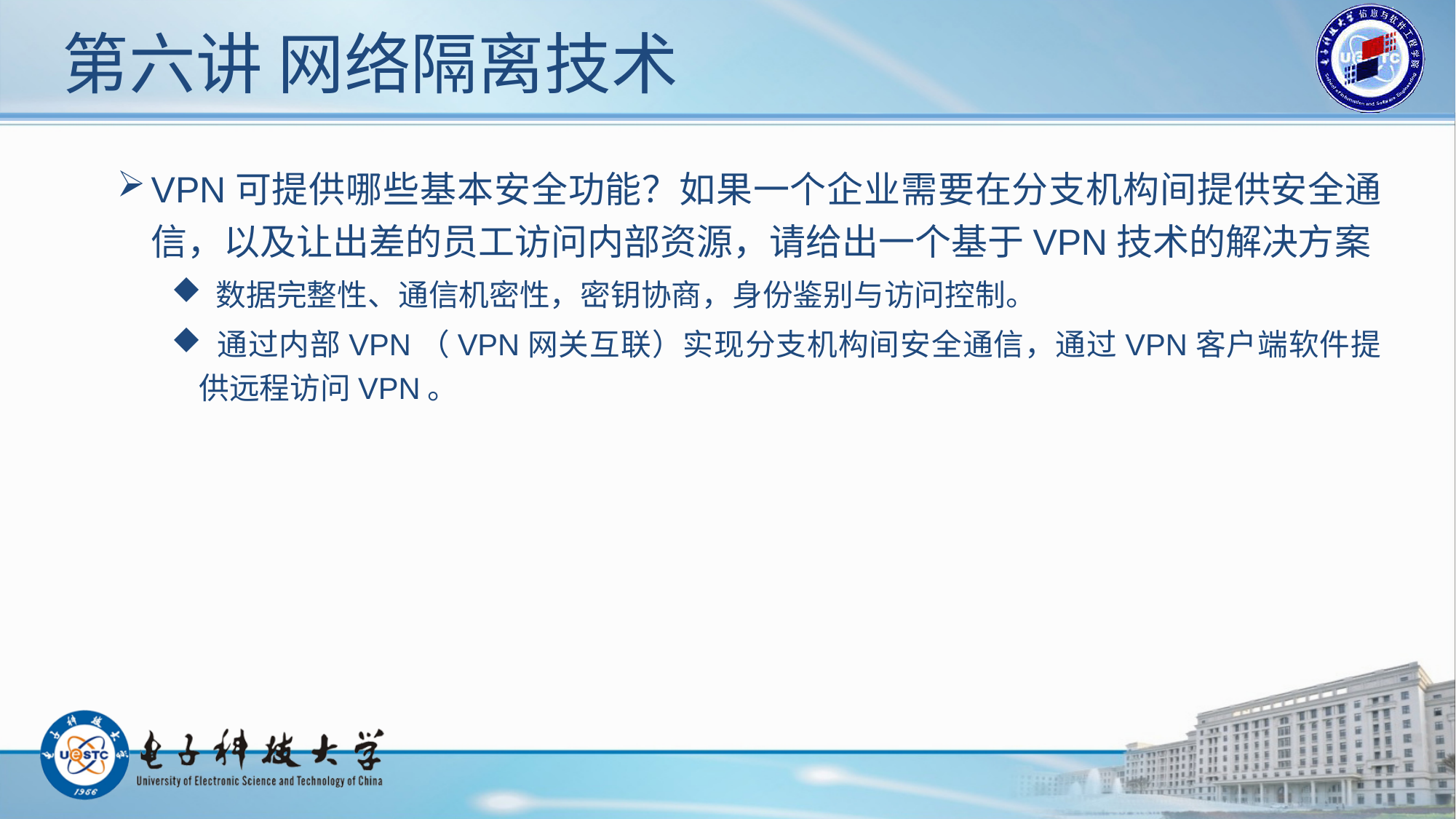

# 第六讲 网络隔离技术
VPN可提供哪些基本安全功能？如果一个企业需要在分支机构间提供安全通信，以及让出差的员工访问内部资源，请给出一个基于VPN技术的解决方案
 数据完整性、通信机密性，密钥协商，身份鉴别与访问控制。
 通过内部VPN（VPN网关互联）实现分支机构间安全通信，通过VPN客户端软件提供远程访问VPN。